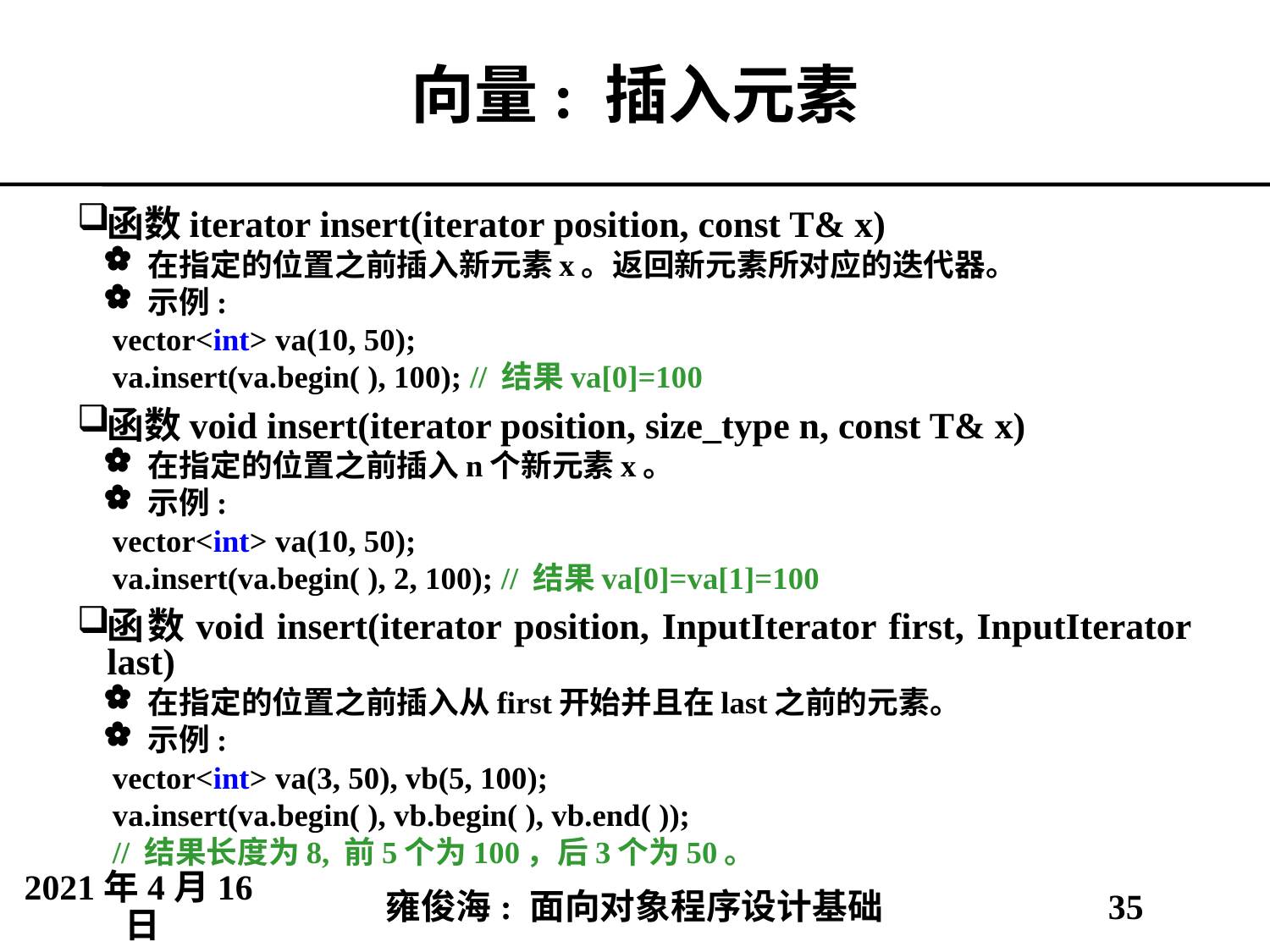

# 向量: 插入元素

函数iterator insert(iterator position, const T& x)
在指定的位置之前插入新元素x。返回新元素所对应的迭代器。
示例:
vector<int> va(10, 50);
va.insert(va.begin( ), 100); // 结果va[0]=100
函数void insert(iterator position, size_type n, const T& x)
在指定的位置之前插入n个新元素x。
示例:
vector<int> va(10, 50);
va.insert(va.begin( ), 2, 100); // 结果va[0]=va[1]=100
函数void insert(iterator position, InputIterator first, InputIterator last)
在指定的位置之前插入从first开始并且在last之前的元素。
示例:
vector<int> va(3, 50), vb(5, 100);
va.insert(va.begin( ), vb.begin( ), vb.end( ));
// 结果长度为8, 前5个为100，后3个为50。
2021年4月16日
雍俊海: 面向对象程序设计基础
35